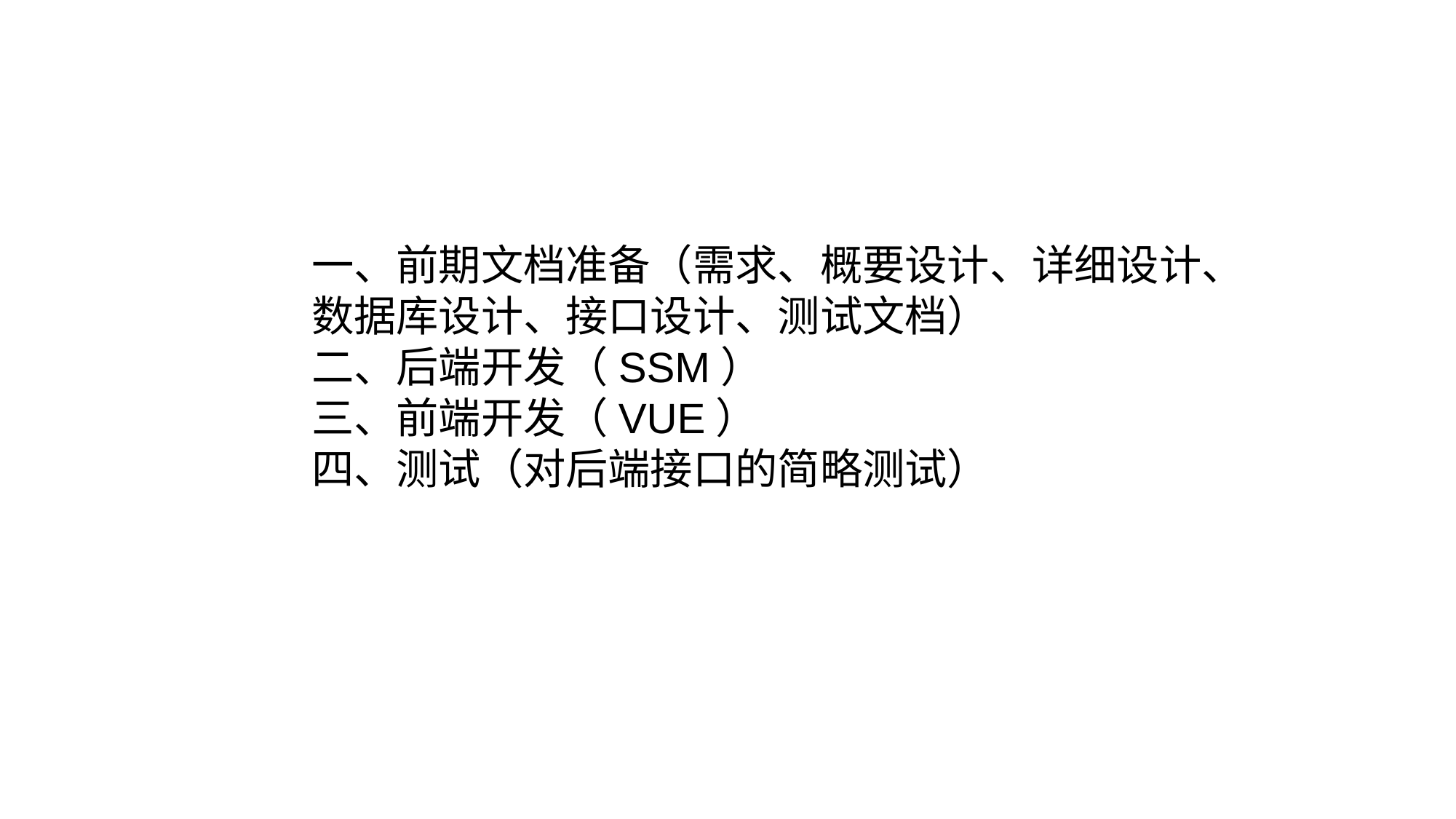

一、前期文档准备（需求、概要设计、详细设计、数据库设计、接口设计、测试文档）
二、后端开发（SSM）
三、前端开发（VUE）
四、测试（对后端接口的简略测试）